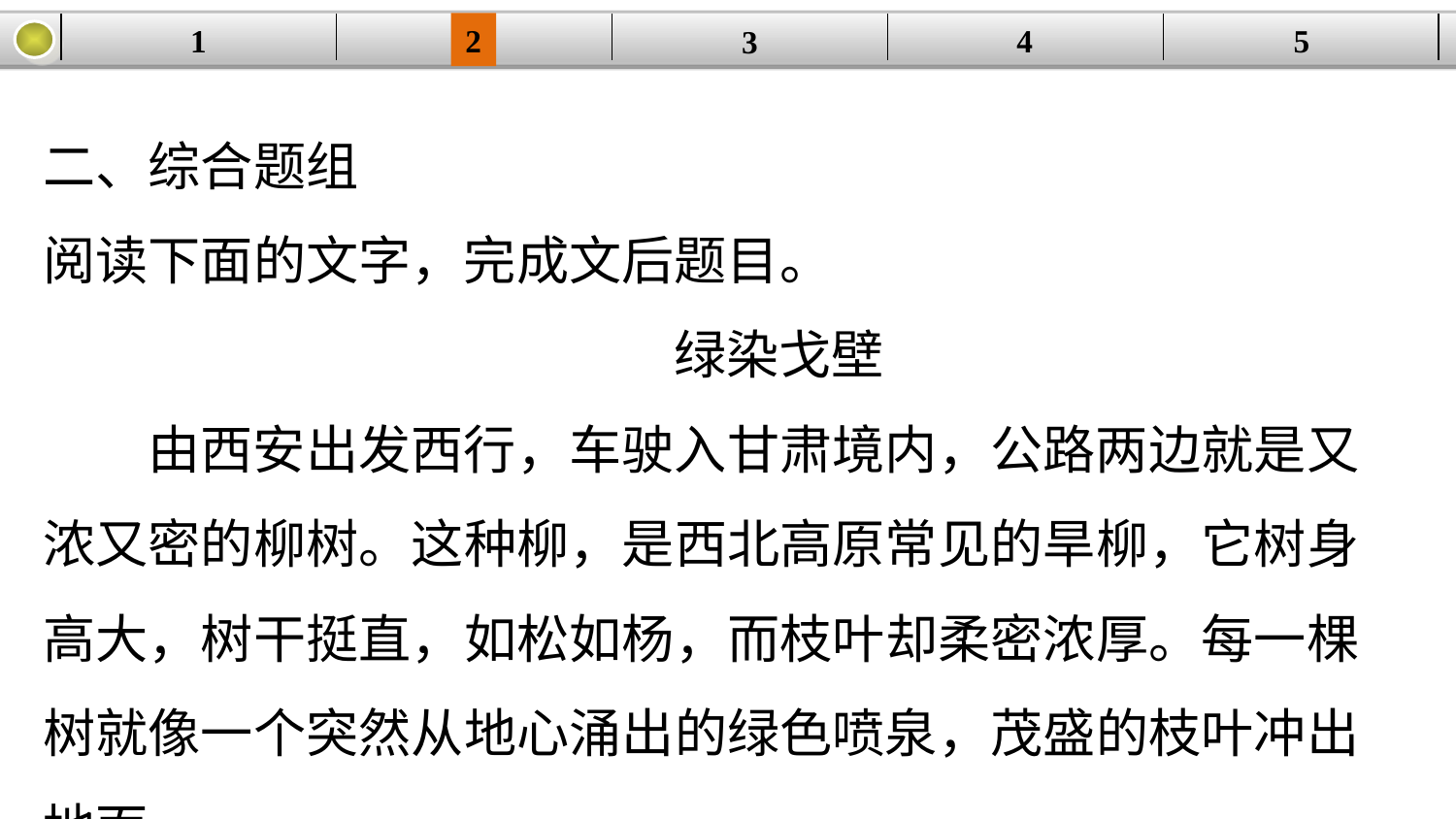

1
2
4
5
|  |  |  |  |  |
| --- | --- | --- | --- | --- |
3

二、综合题组
阅读下面的文字，完成文后题目。
绿染戈壁
由西安出发西行，车驶入甘肃境内，公路两边就是又浓又密的柳树。这种柳，是西北高原常见的旱柳，它树身高大，树干挺直，如松如杨，而枝叶却柔密浓厚。每一棵树就像一个突然从地心涌出的绿色喷泉，茂盛的枝叶冲出地面，